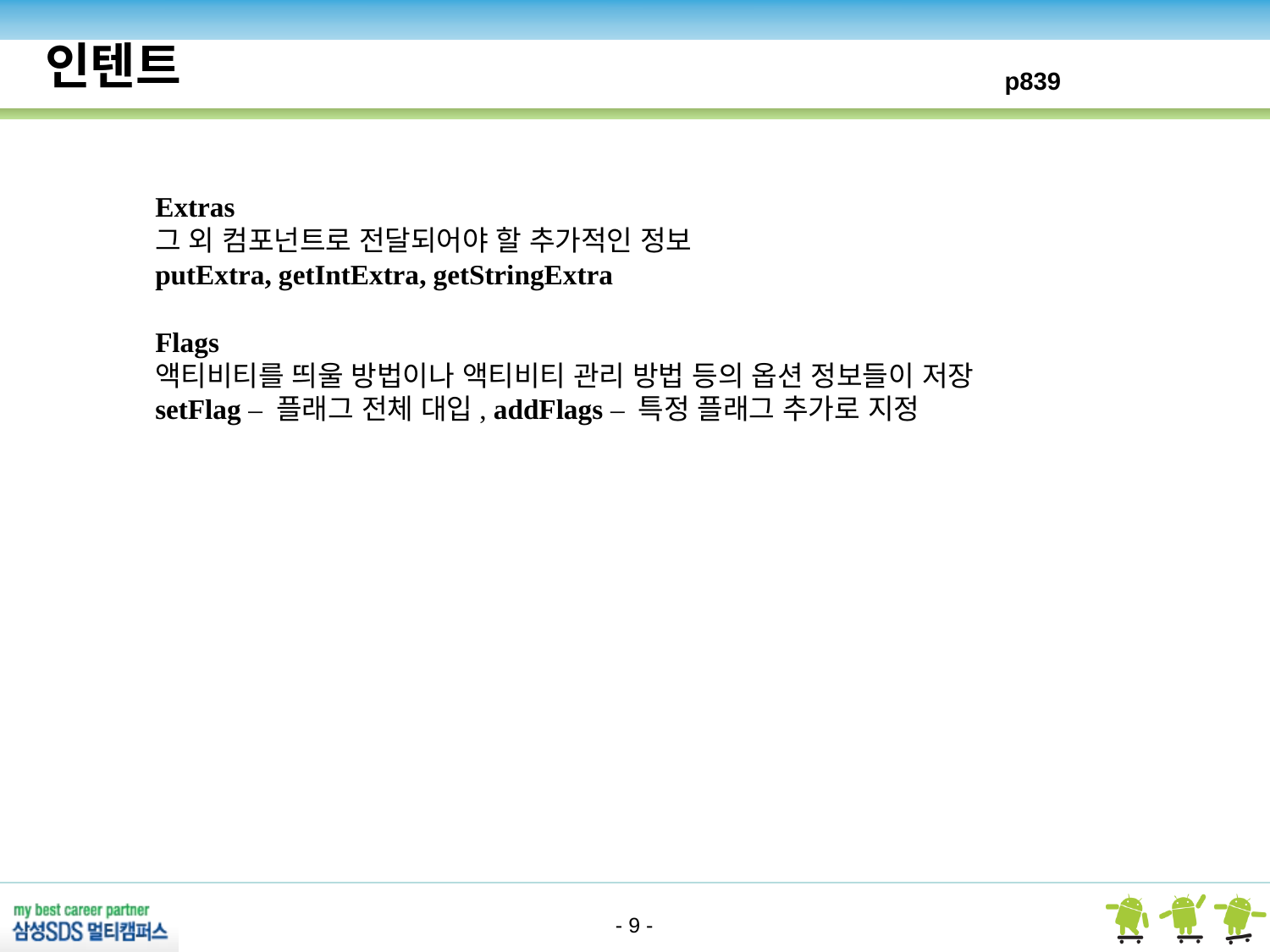

인텐트
p839

Extras
그 외 컴포넌트로 전달되어야 할 추가적인 정보
putExtra, getIntExtra, getStringExtra

Flags
액티비티를 띄울 방법이나 액티비티 관리 방법 등의 옵션 정보들이 저장
setFlag – 플래그 전체 대입, addFlags – 특정 플래그 추가로 지정
- 9 -